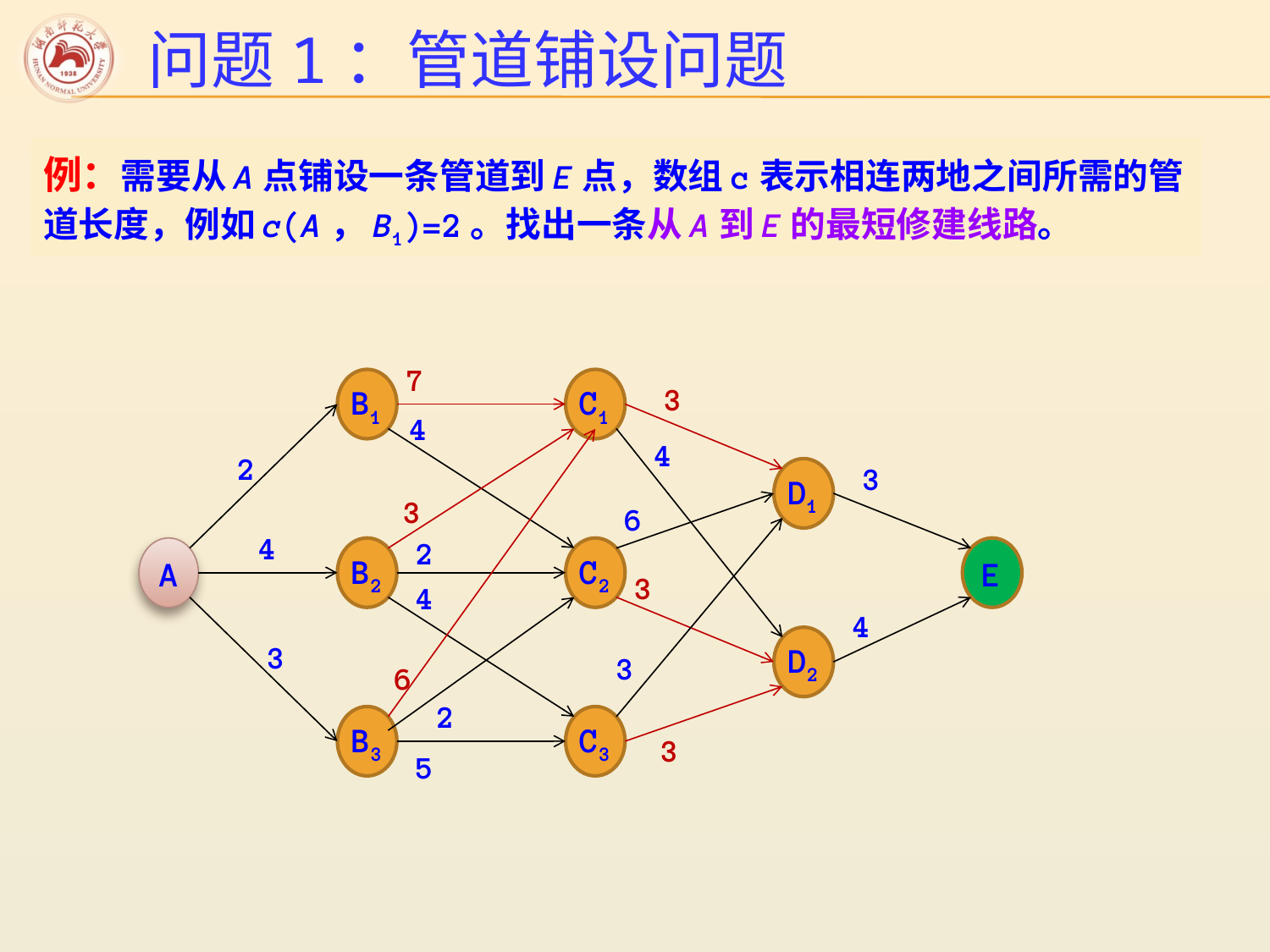

# 问题1：管道铺设问题
例：需要从A点铺设一条管道到E点，数组c表示相连两地之间所需的管道长度，例如c(A，B1)=2。找出一条从A到E的最短修建线路。
7
B1
C1
3
4
4
2
D1
3
3
6
4
2
A
B2
C2
E
3
4
4
D2
3
3
6
2
B3
C3
3
5